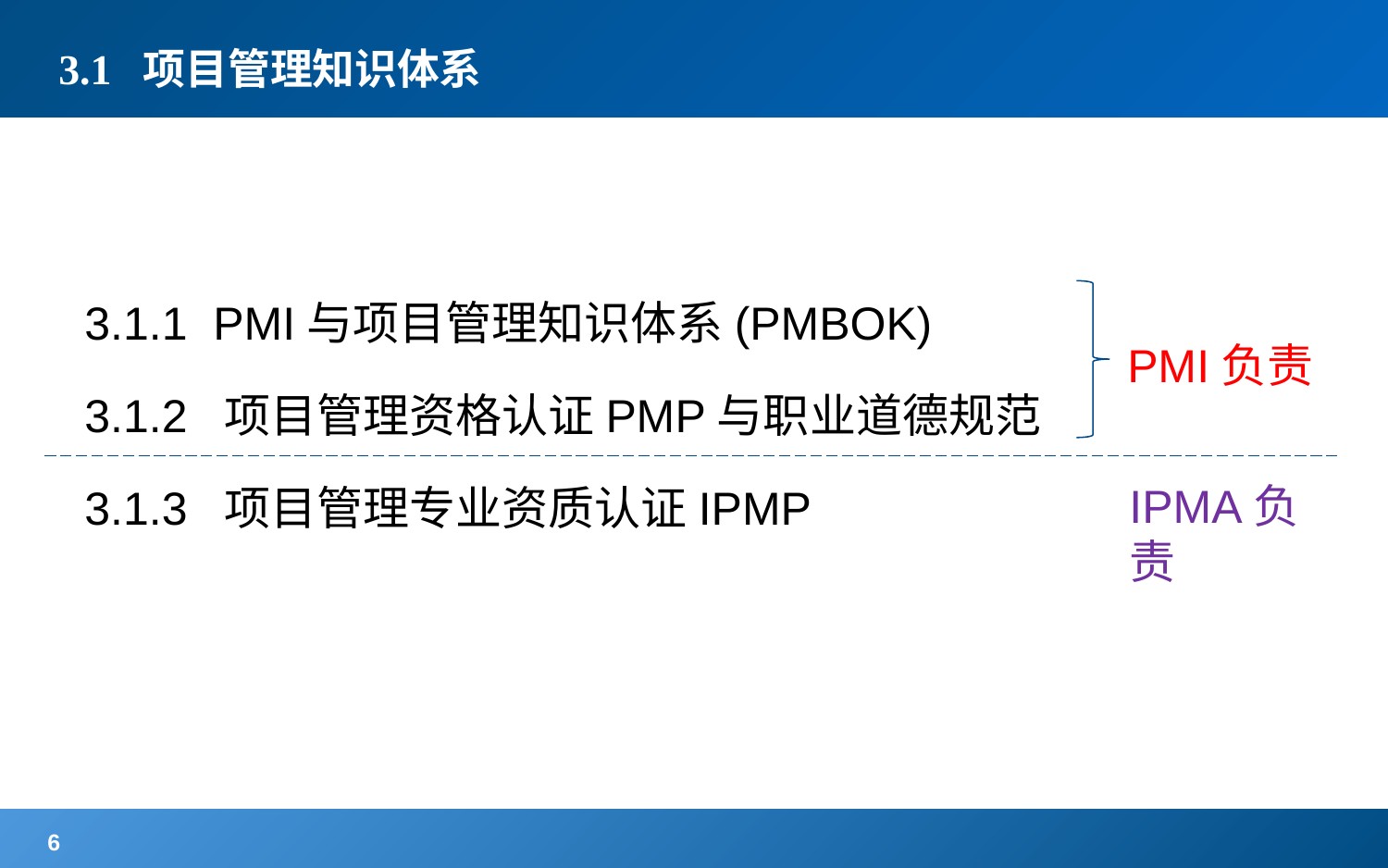

# 3.1  项目管理知识体系
3.1.1  PMI与项目管理知识体系(PMBOK)
3.1.2  项目管理资格认证PMP与职业道德规范
3.1.3  项目管理专业资质认证IPMP

PMI负责
IPMA负责